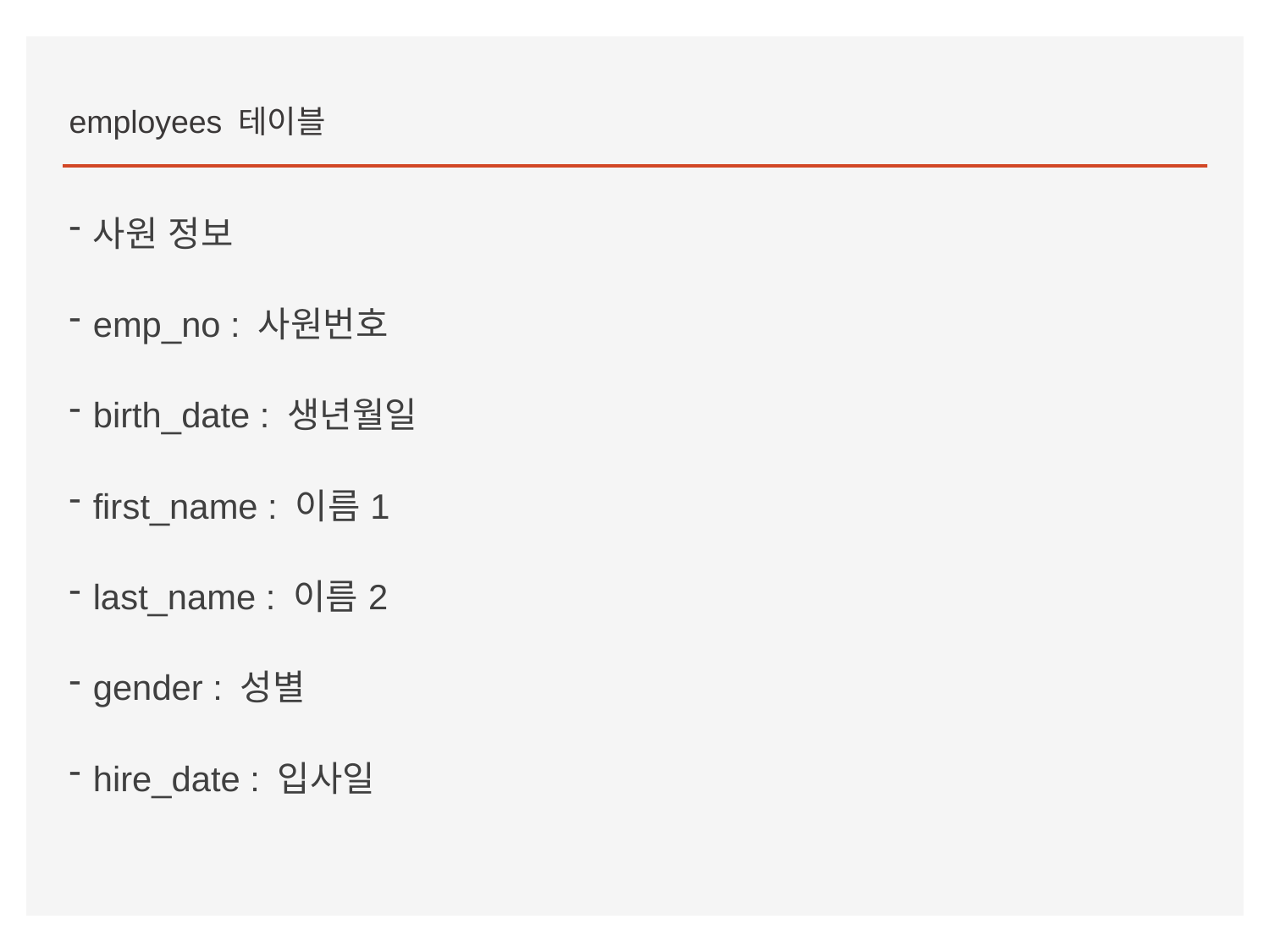

employees 테이블
사원 정보
emp_no : 사원번호
birth_date : 생년월일
first_name : 이름1
last_name : 이름2
gender : 성별
hire_date : 입사일